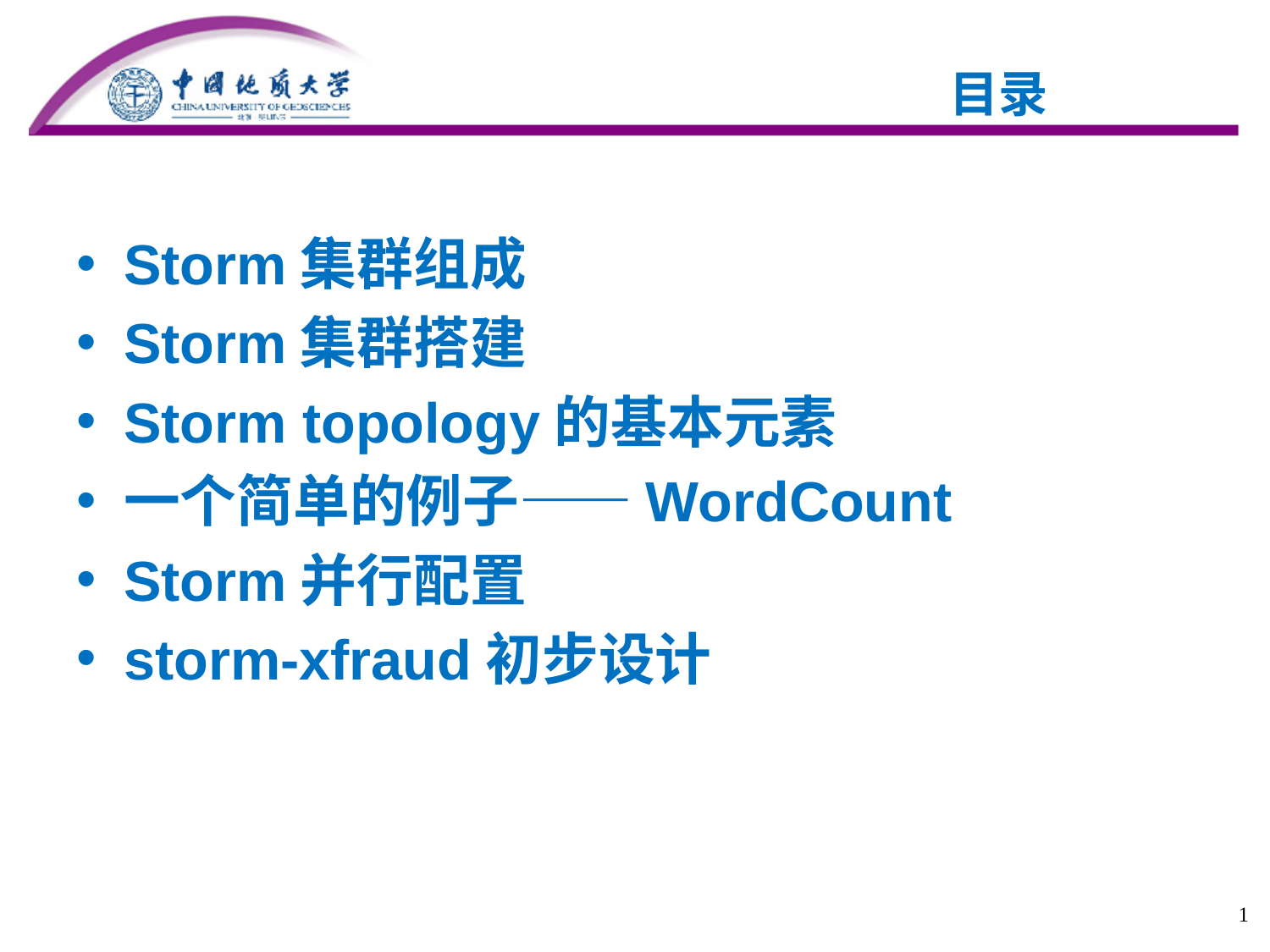

目录
Storm集群组成
Storm集群搭建
Storm topology的基本元素
一个简单的例子——WordCount
Storm并行配置
storm-xfraud初步设计